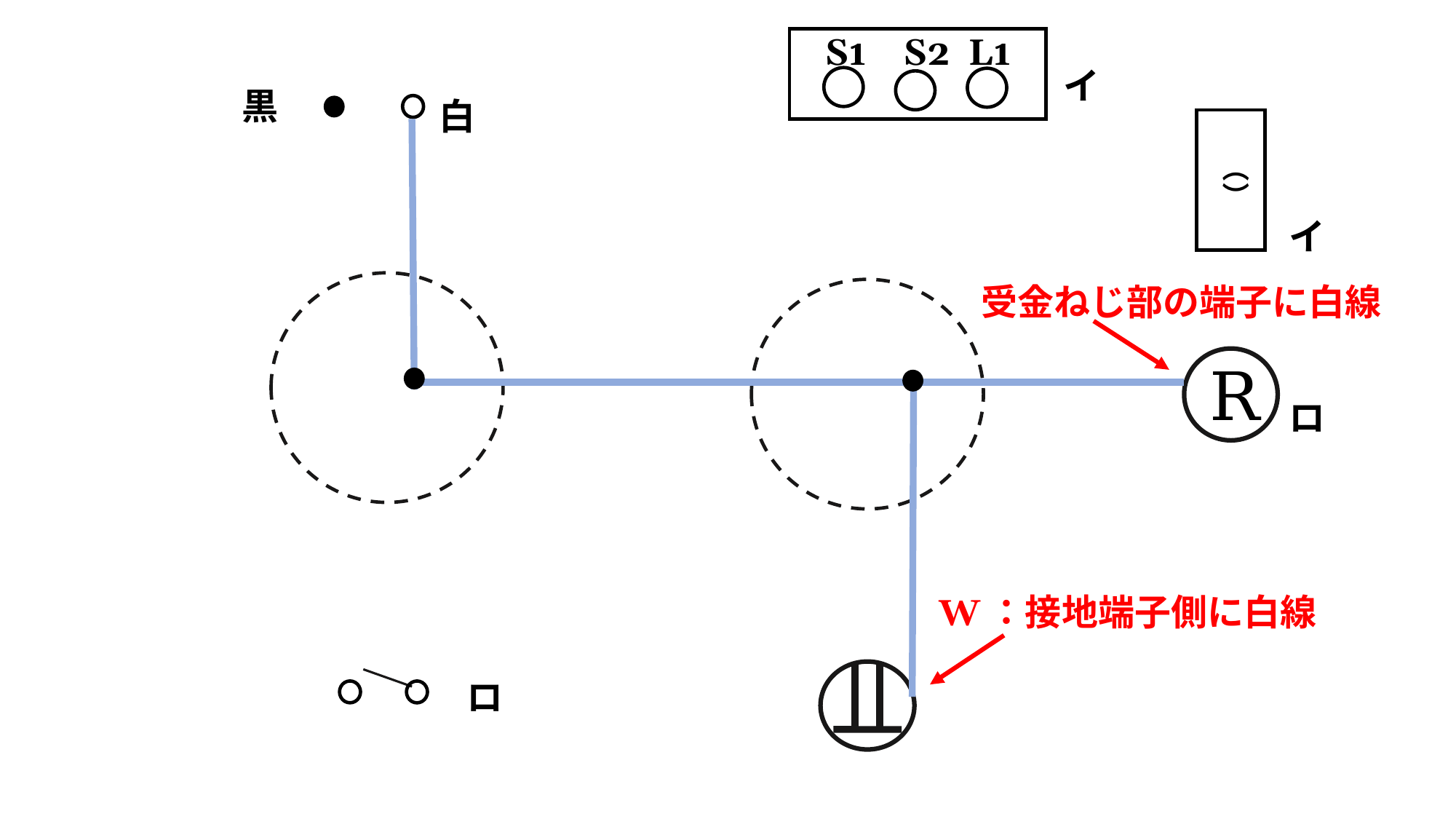

S1    S2  L1

イ

黒
白

（）
（）
イ

受金ねじ部の端子に白線

R

ロ
W：接地端子側に白線

ロ